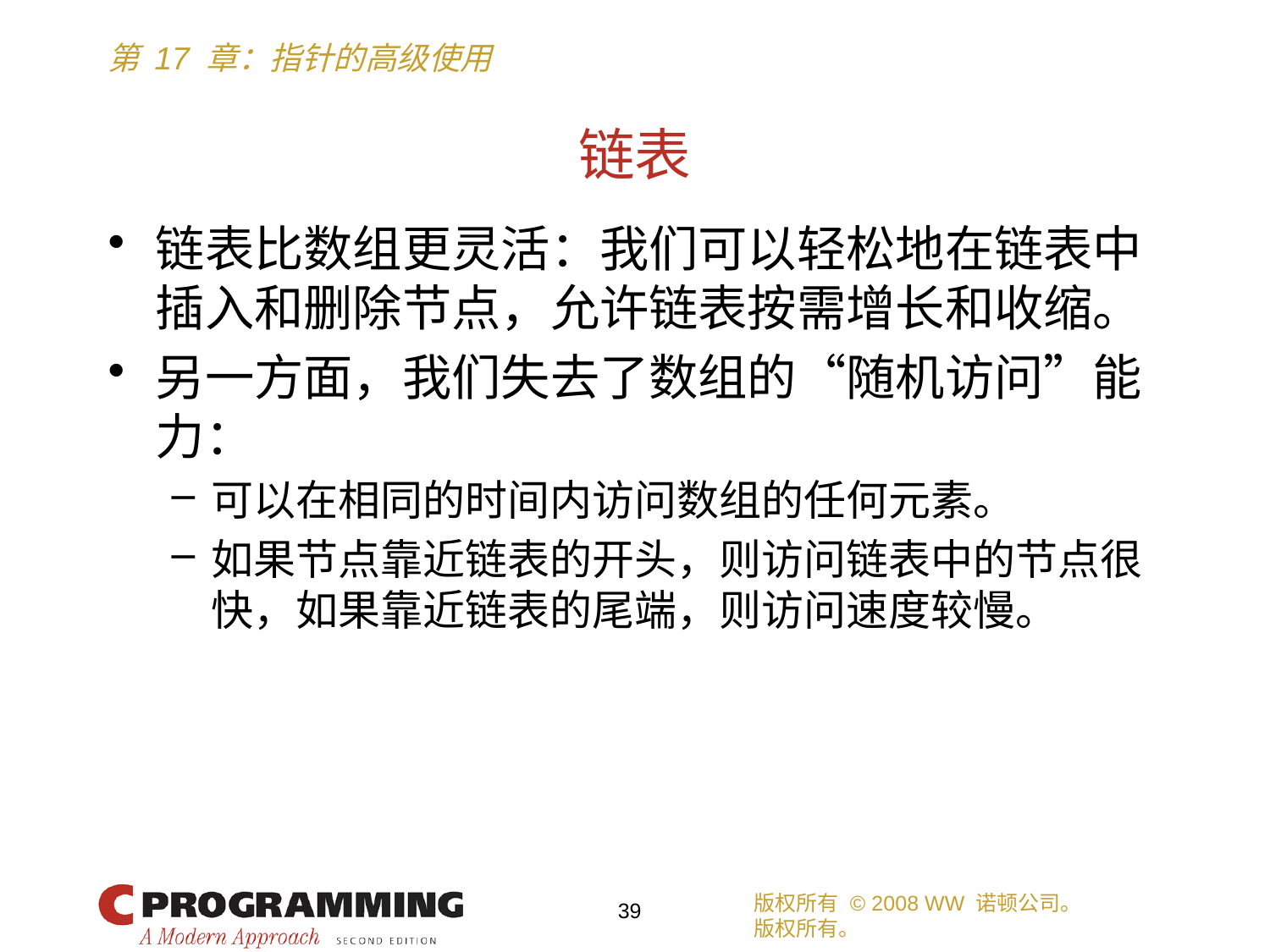

# 链表
链表比数组更灵活：我们可以轻松地在链表中插入和删除节点，允许链表按需增长和收缩。
另一方面，我们失去了数组的“随机访问”能力：
可以在相同的时间内访问数组的任何元素。
如果节点靠近链表的开头，则访问链表中的节点很快，如果靠近链表的尾端，则访问速度较慢。

版权所有 © 2008 WW 诺顿公司。
版权所有。
39